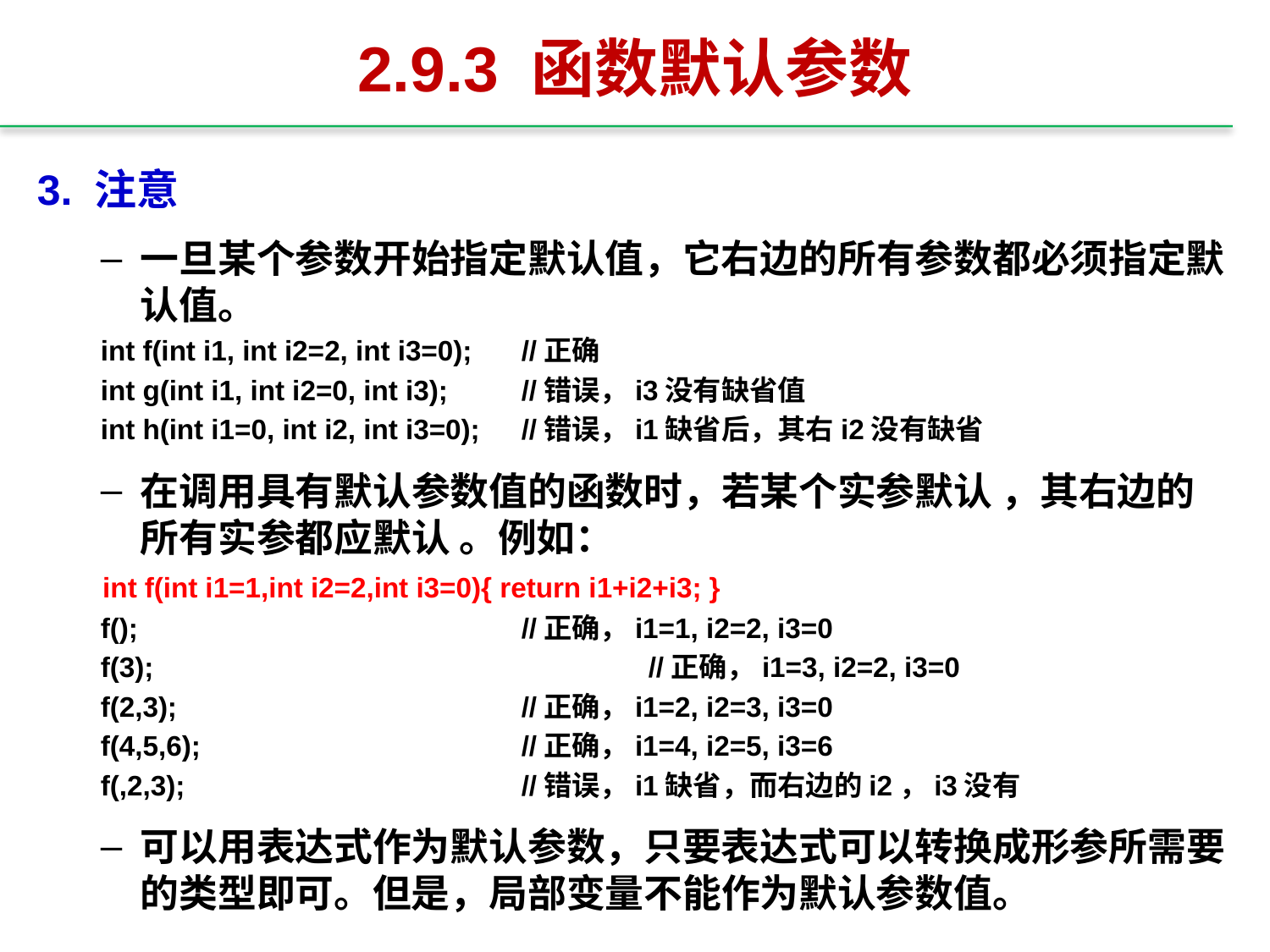

2.9.3 函数默认参数
3. 注意
一旦某个参数开始指定默认值，它右边的所有参数都必须指定默认值。
int f(int i1, int i2=2, int i3=0);	//正确
int g(int i1, int i2=0, int i3);	//错误，i3没有缺省值
int h(int i1=0, int i2, int i3=0);	//错误，i1缺省后，其右i2没有缺省
在调用具有默认参数值的函数时，若某个实参默认 ，其右边的所有实参都应默认 。例如：
	  int f(int i1=1,int i2=2,int i3=0){ return i1+i2+i3; }
f();                			//正确，i1=1, i2=2, i3=0
f(3);               			//正确，i1=3, i2=2, i3=0
f(2,3);               		//正确，i1=2, i2=3, i3=0
f(4,5,6);             		//正确，i1=4, i2=5, i3=6
f(,2,3);              		//错误，i1缺省，而右边的i2，i3没有
可以用表达式作为默认参数，只要表达式可以转换成形参所需要的类型即可。但是，局部变量不能作为默认参数值。